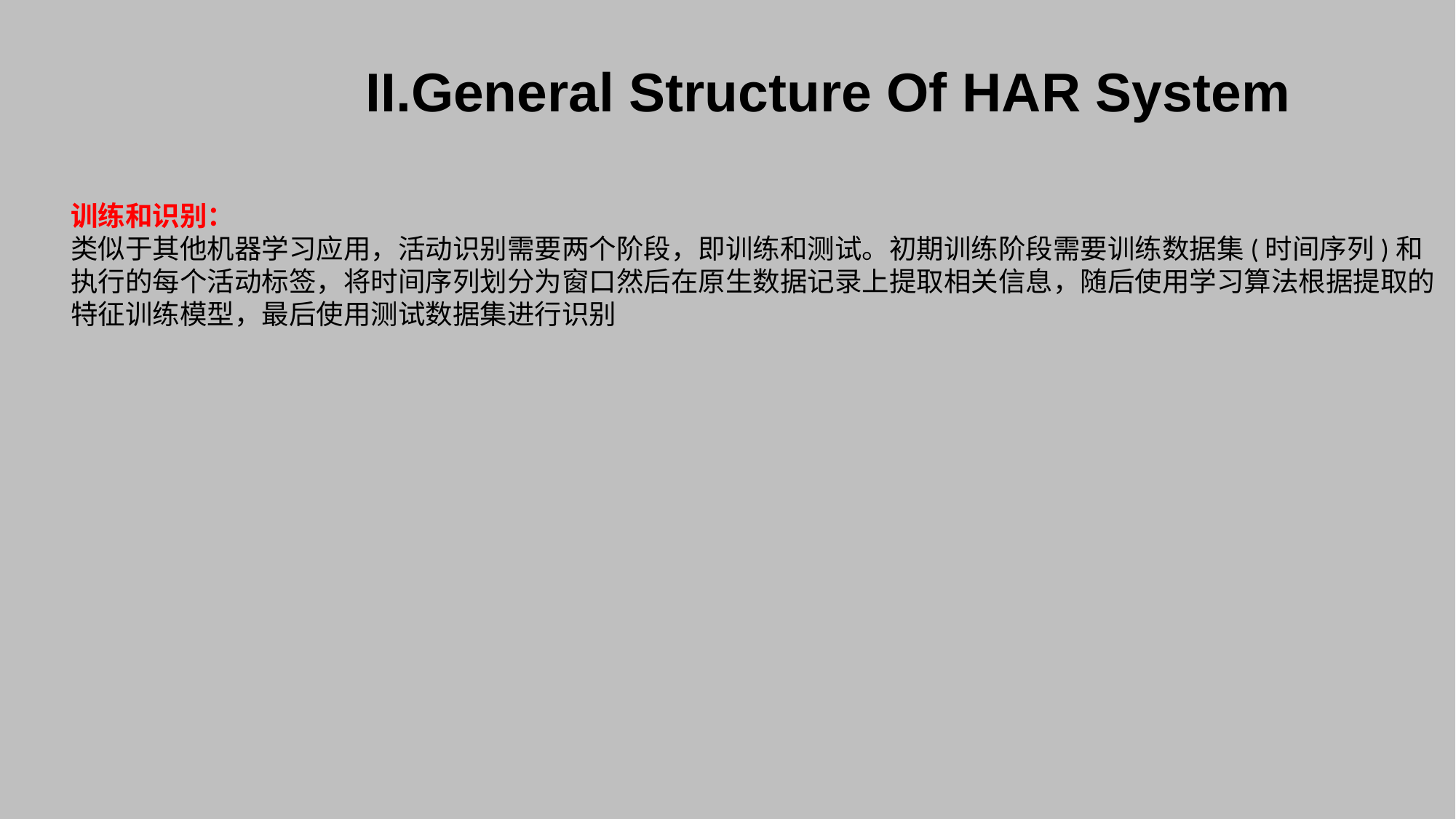

II.General Structure Of HAR System
训练和识别：
类似于其他机器学习应用，活动识别需要两个阶段，即训练和测试。初期训练阶段需要训练数据集(时间序列)和执行的每个活动标签，将时间序列划分为窗口然后在原生数据记录上提取相关信息，随后使用学习算法根据提取的特征训练模型，最后使用测试数据集进行识别